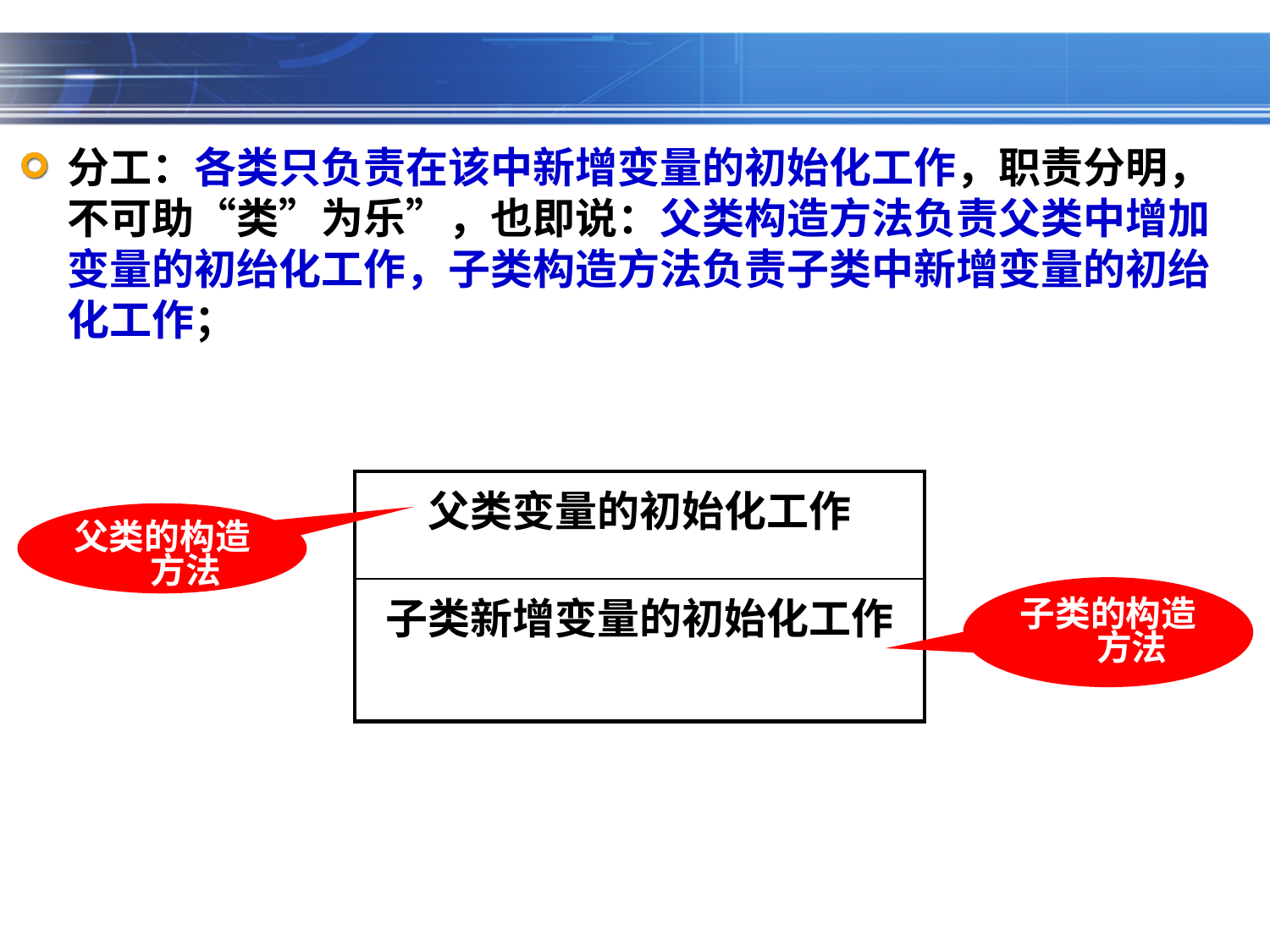

分工：各类只负责在该中新增变量的初始化工作，职责分明，不可助“类”为乐”，也即说：父类构造方法负责父类中增加变量的初绐化工作，子类构造方法负责子类中新增变量的初绐化工作；
| 父类变量的初始化工作 |
| --- |
| 子类新增变量的初始化工作 |
父类的构造方法
子类的构造方法